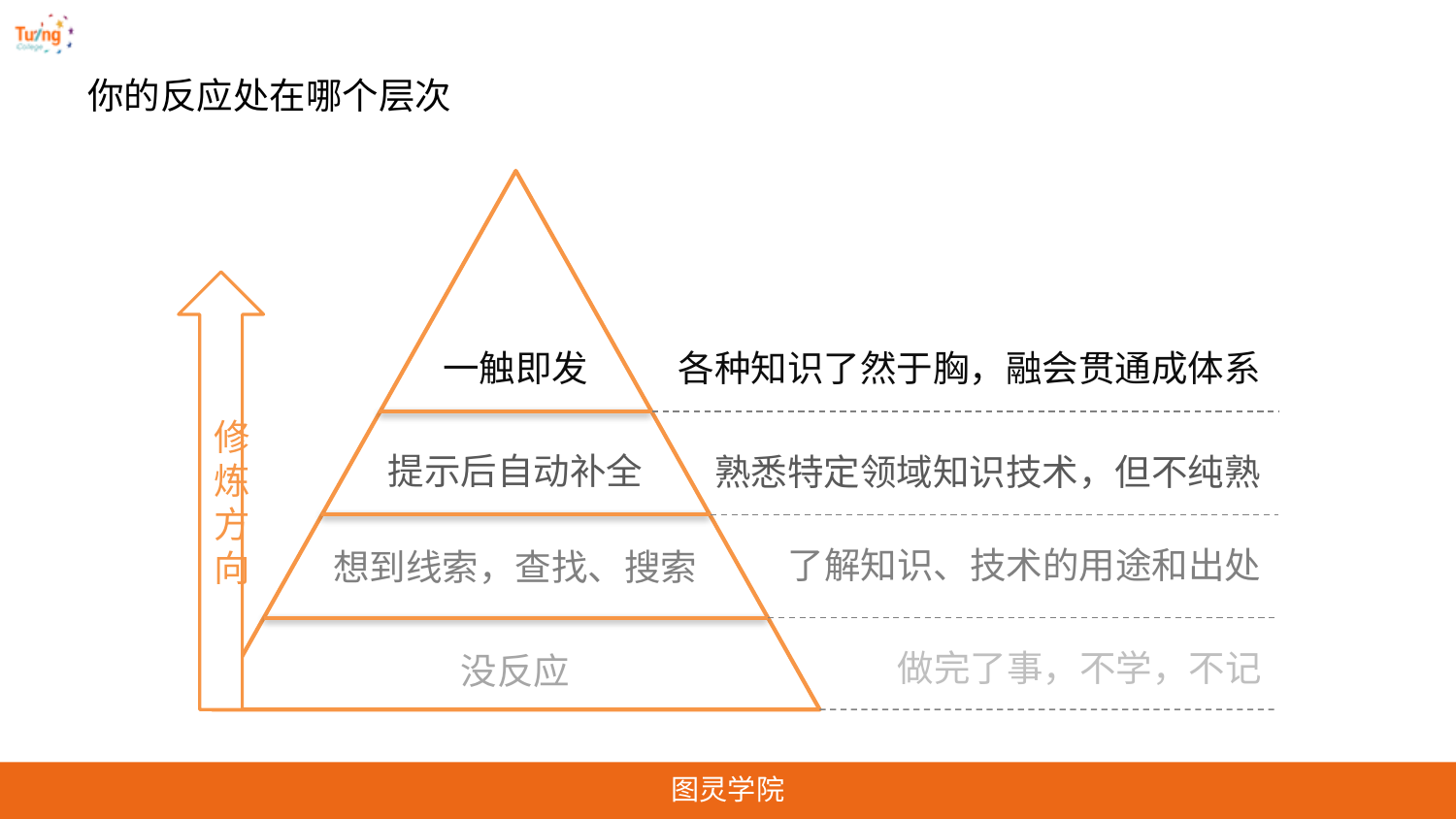

# 你的反应处在哪个层次

修炼方向
一触即发
各种知识了然于胸，融会贯通成体系
提示后自动补全
熟悉特定领域知识技术，但不纯熟
了解知识、技术的用途和出处
想到线索，查找、搜索
做完了事，不学，不记
没反应
图灵学院